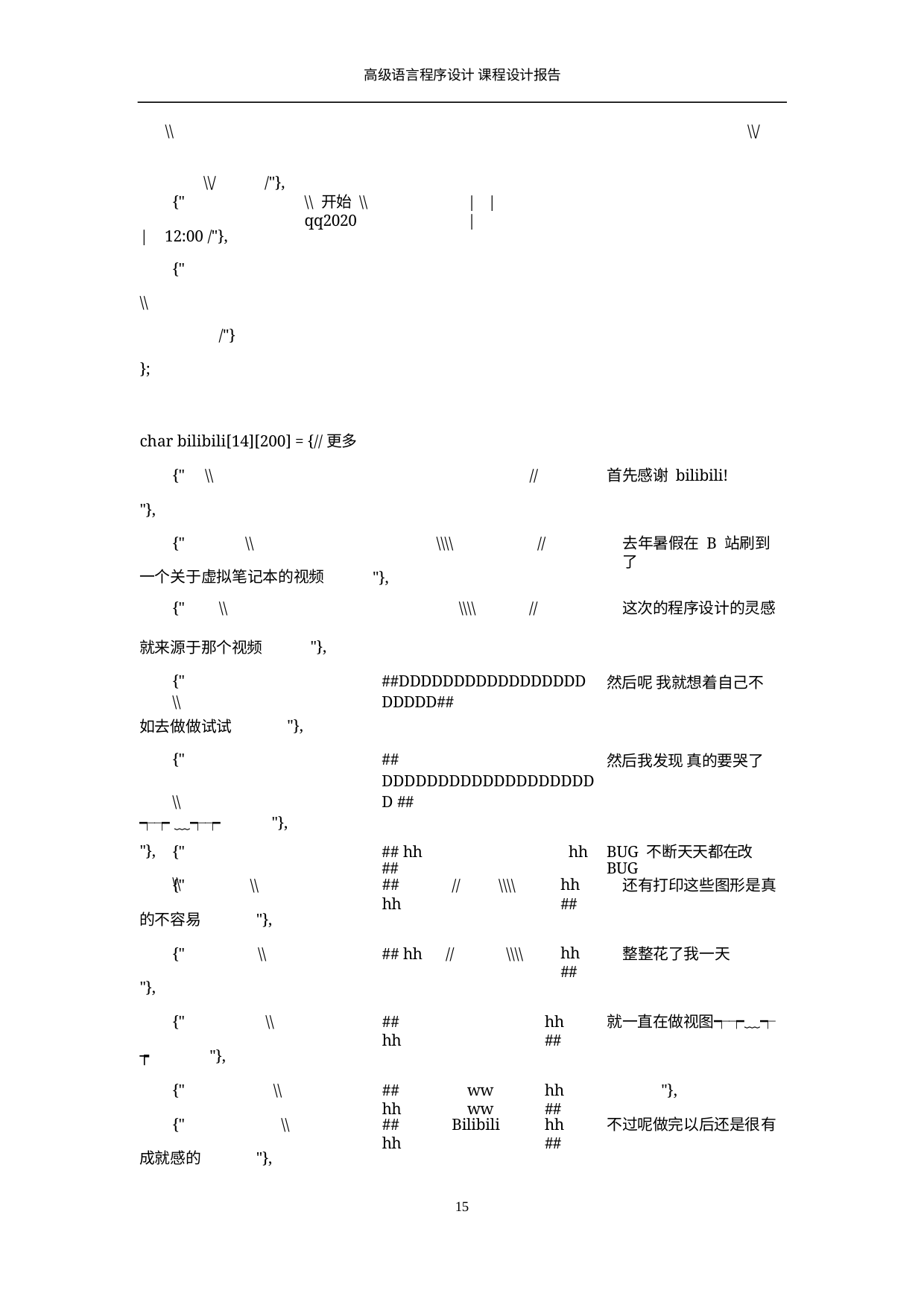

高级语言程序设计 课程设计报告

\\	\\/

	\\/	/"},
{"
\\ 开始 \\	qq2020
| |	|
|	12:00 /"},

{"

\\

	/"}

};
char bilibili[14][200] = {//更多
{"	\\
//
首先感谢 bilibili!
"},
{"	\\

一个关于虚拟笔记本的视频
\\\\
//
去年暑假在 B 站刷到了
"},
| {" | \\ | \\\\ |  | // | 这次的程序设计的灵感 |
| --- | --- | --- | --- | --- | --- |
| 就来源于那个视频 |  | "}, |  |  |  |
| {" \\ |  |  | ##DDDDDDDDDDDDDDDDDDDDDD## |  | 然后呢 我就想着自己不 |
| 如去做做试试 |  | "}, |  |  |  |
| {" \\ |  |  | ## DDDDDDDDDDDDDDDDDDDD ## |  | 然后我发现 真的要哭了 |
| ┭┮﹏┭┮ |  | "}, |  |  |  |
| {" \\ |  |  | ## hh hh ## |  | BUG 不断天天都在改 BUG |
"},
{"
\\
## hh
//
\\\\
hh ##
还有打印这些图形是真
的不容易
"},
{"
\\
## hh	//
\\\\
hh ##
整整花了我一天
"},
{"
\\
## hh
hh ##
就一直在做视图┭┮﹏┭
┮
"},
{"
\\
## hh
wwww
hh ##
"},
{"
\\
## hh
Bilibili
hh ##
不过呢做完以后还是很有
成就感的
"},
15